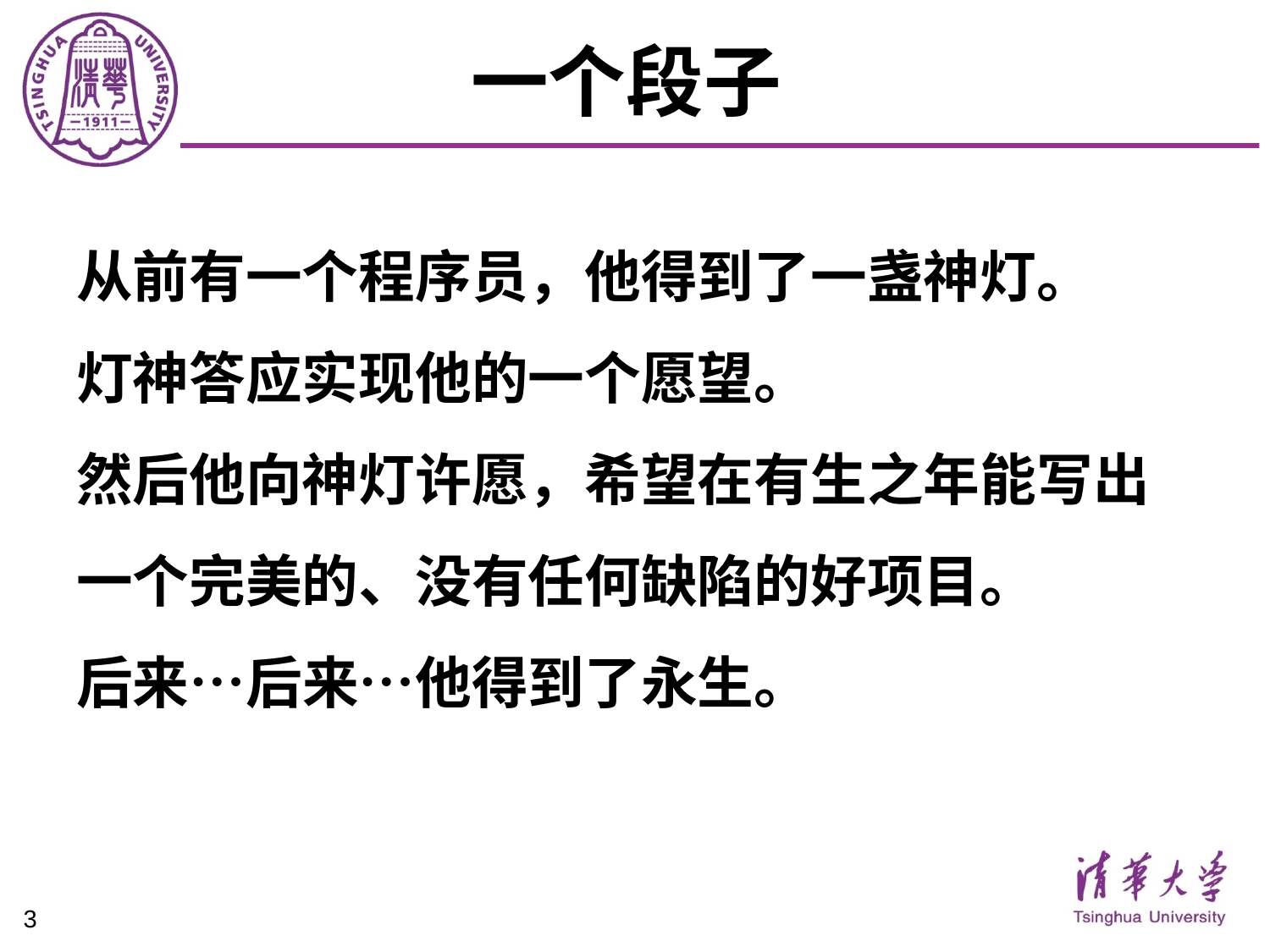

# 一个段子
从前有一个程序员，他得到了一盏神灯。
灯神答应实现他的一个愿望。
然后他向神灯许愿，希望在有生之年能写出一个完美的、没有任何缺陷的好项目。
后来…后来…他得到了永生。
3